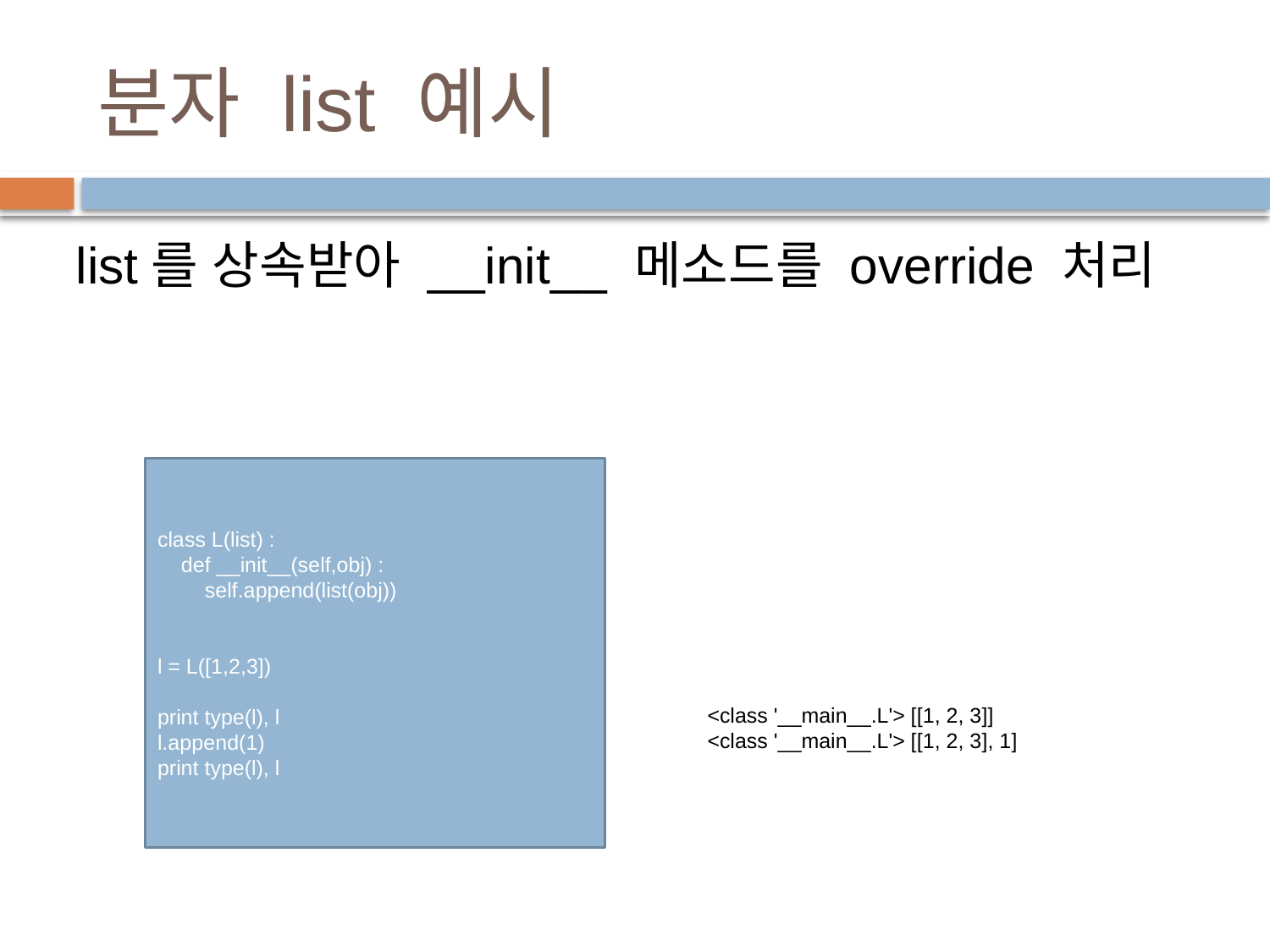

# 분자 list 예시
list를 상속받아 __init__ 메소드를 override 처리
class L(list) :
    def __init__(self,obj) :
        self.append(list(obj))

l = L([1,2,3])

print type(l), l
l.append(1)
print type(l), l
<class '__main__.L'> [[1, 2, 3]]
<class '__main__.L'> [[1, 2, 3], 1]